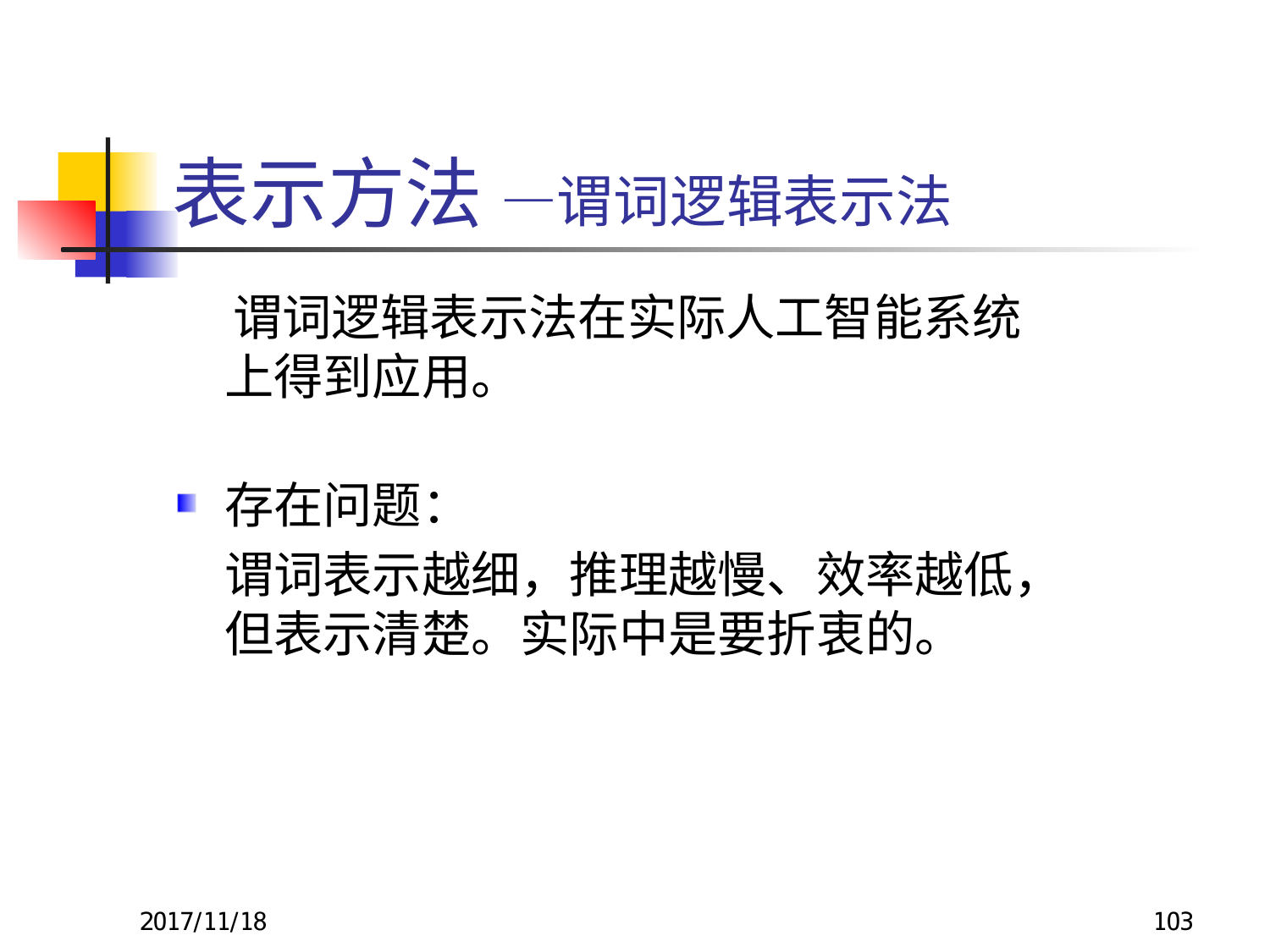

# 表示方法 —谓词逻辑表示法
    谓词逻辑表示法在实际人工智能系统上得到应用。

存在问题：
	谓词表示越细，推理越慢、效率越低，但表示清楚。实际中是要折衷的。
2017/11/18
103